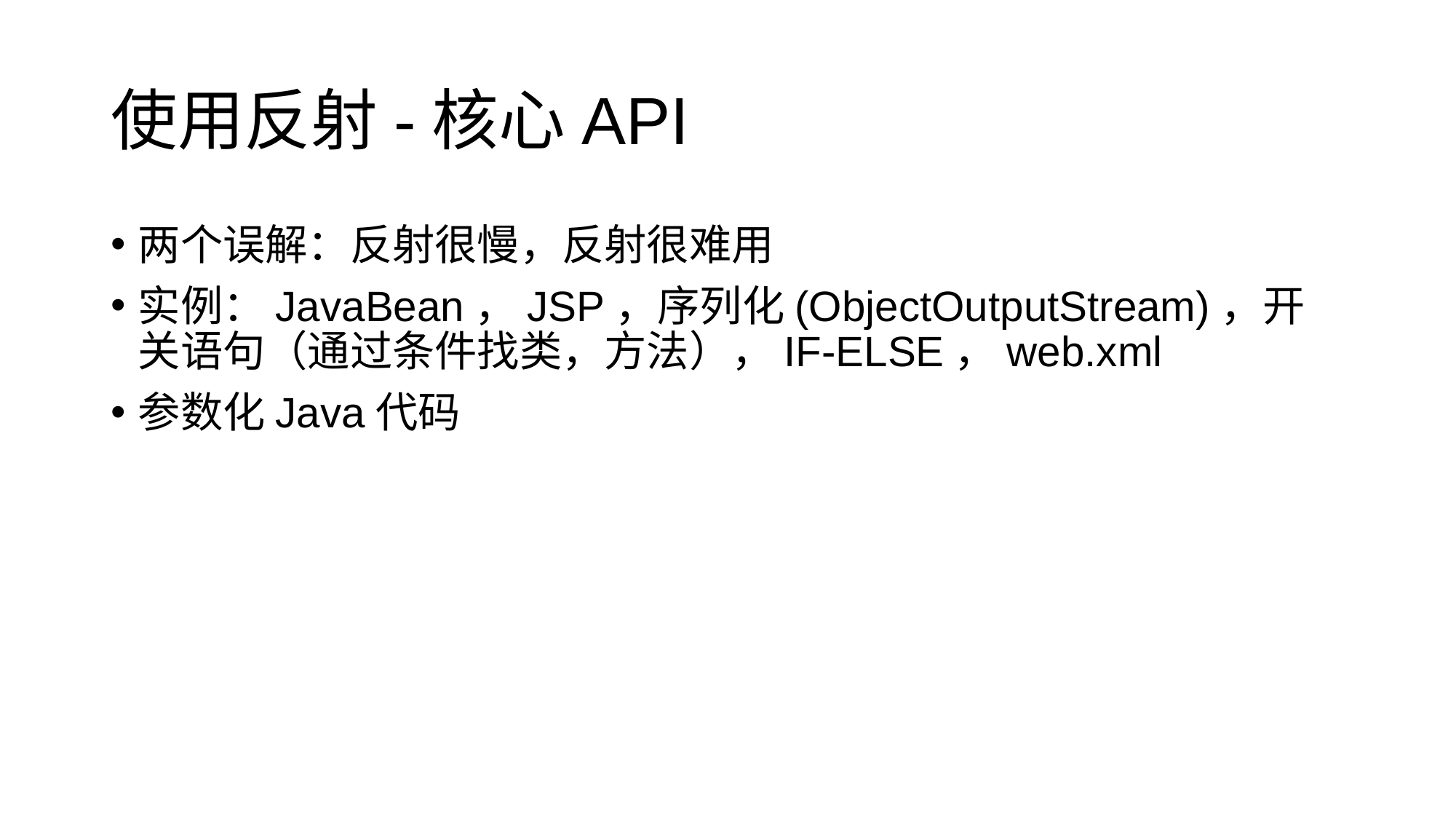

# 使用反射-核心API
两个误解：反射很慢，反射很难用
实例：JavaBean，JSP，序列化(ObjectOutputStream)，开关语句（通过条件找类，方法），IF-ELSE，web.xml
参数化Java代码